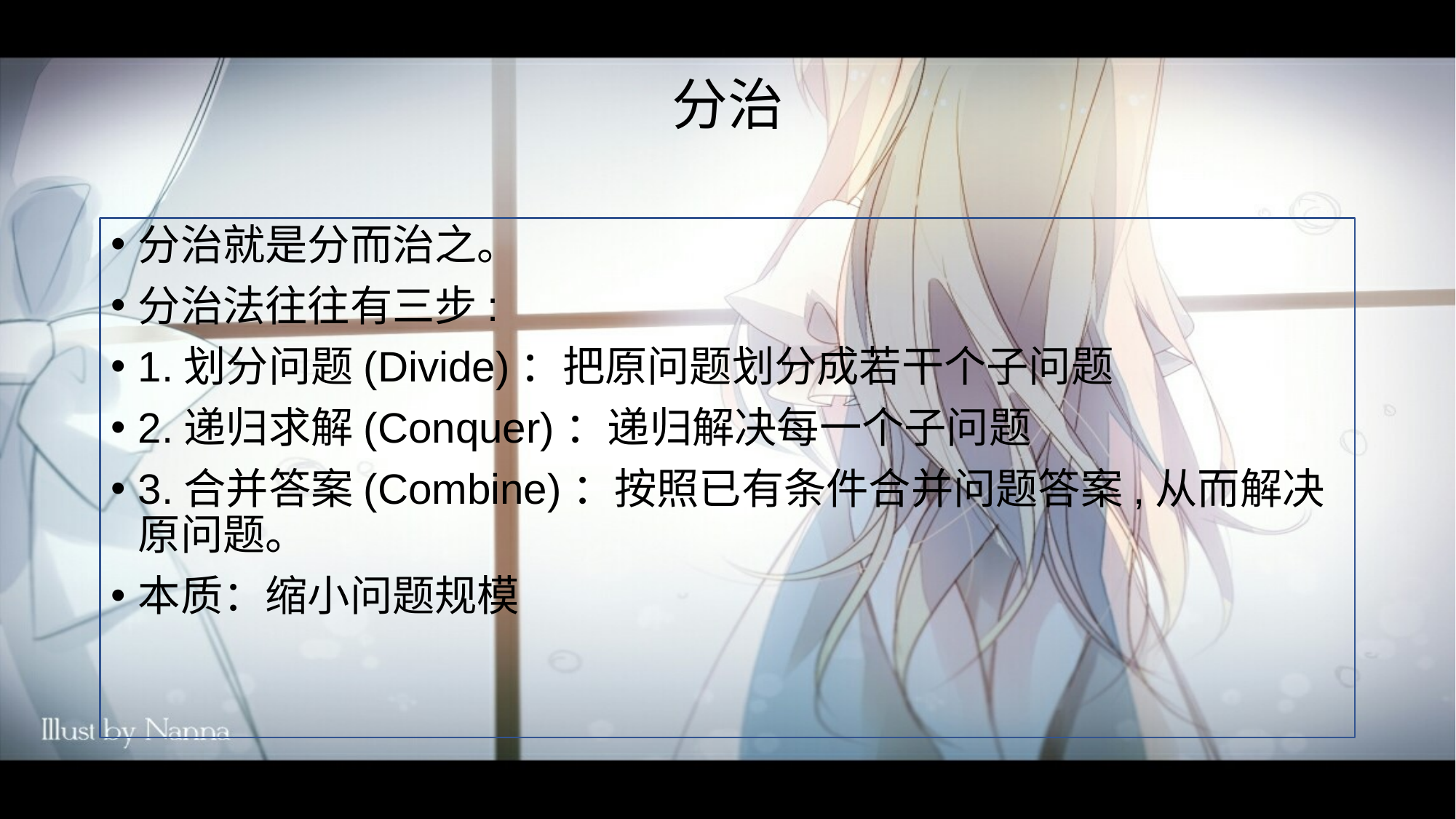

# 分治
分治就是分而治之。
分治法往往有三步:
1.划分问题(Divide)：把原问题划分成若干个子问题
2.递归求解(Conquer)：递归解决每一个子问题
3.合并答案(Combine)：按照已有条件合并问题答案,从而解决原问题。
本质：缩小问题规模